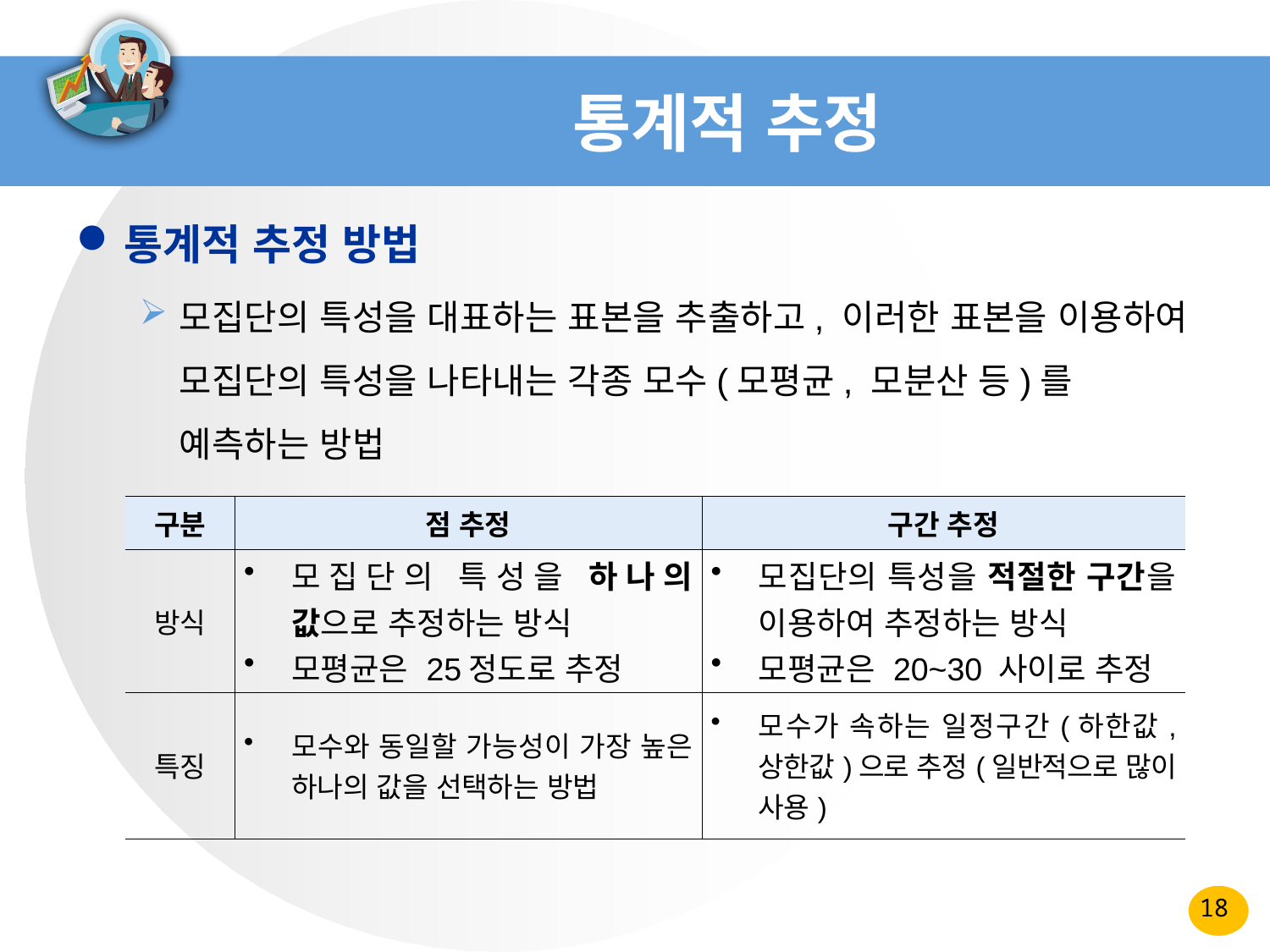

# 통계적 추정
통계적 추정 방법
모집단의 특성을 대표하는 표본을 추출하고, 이러한 표본을 이용하여 모집단의 특성을 나타내는 각종 모수(모평균, 모분산 등)를 예측하는 방법
| 구분 | 점 추정 | 구간 추정 |
| --- | --- | --- |
| 방식 | 모집단의 특성을 하나의 값으로 추정하는 방식 모평균은 25정도로 추정 | 모집단의 특성을 적절한 구간을 이용하여 추정하는 방식 모평균은 20~30 사이로 추정 |
| 특징 | 모수와 동일할 가능성이 가장 높은 하나의 값을 선택하는 방법 | 모수가 속하는 일정구간(하한값, 상한값)으로 추정(일반적으로 많이 사용) |
18